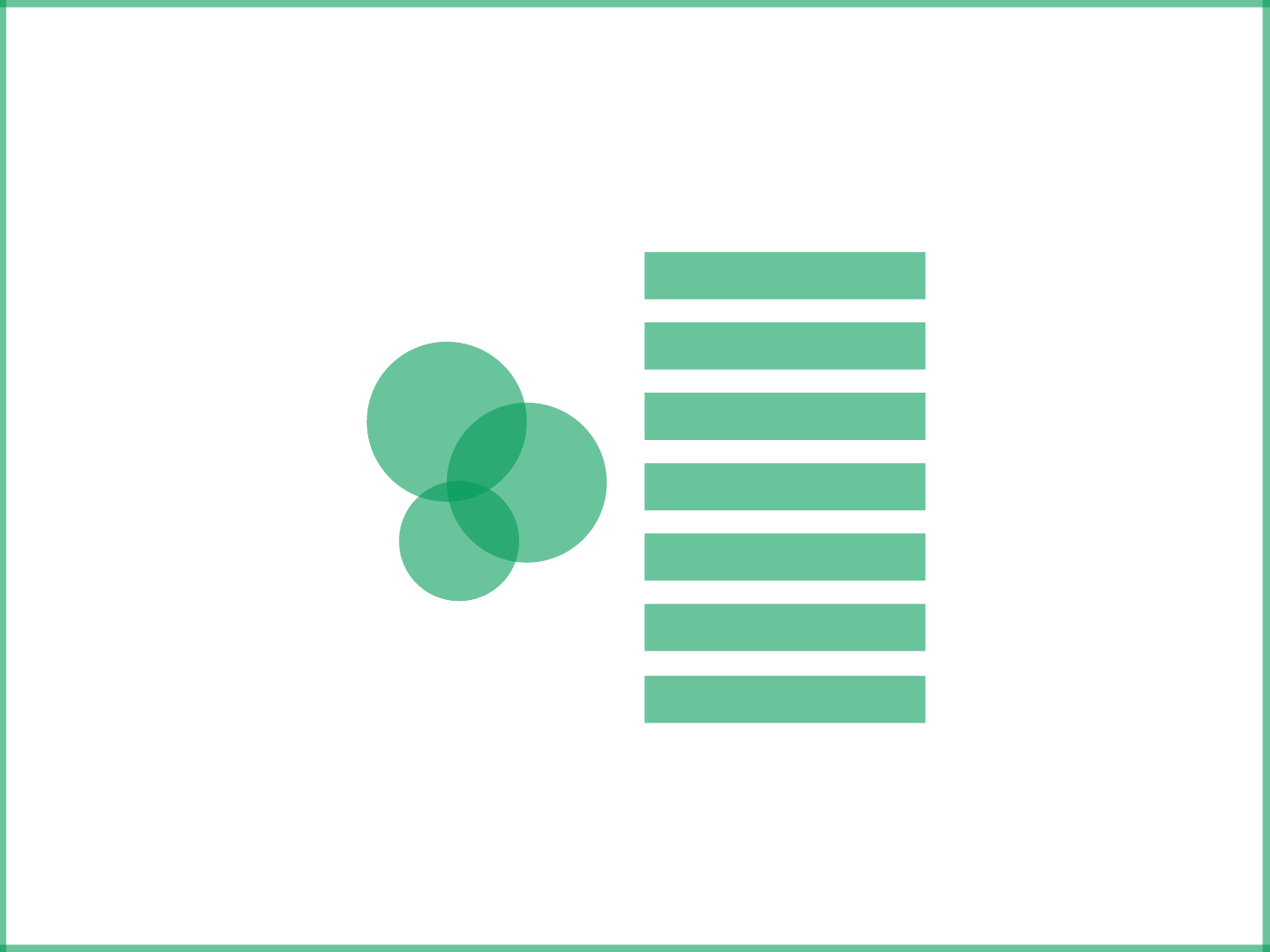

1. Overview

2. 하나방이란

3. 사용 기술

4. 하나방의 강점

5. 시나리오

6. 부가 기능

7. DB 설계도

INDEX